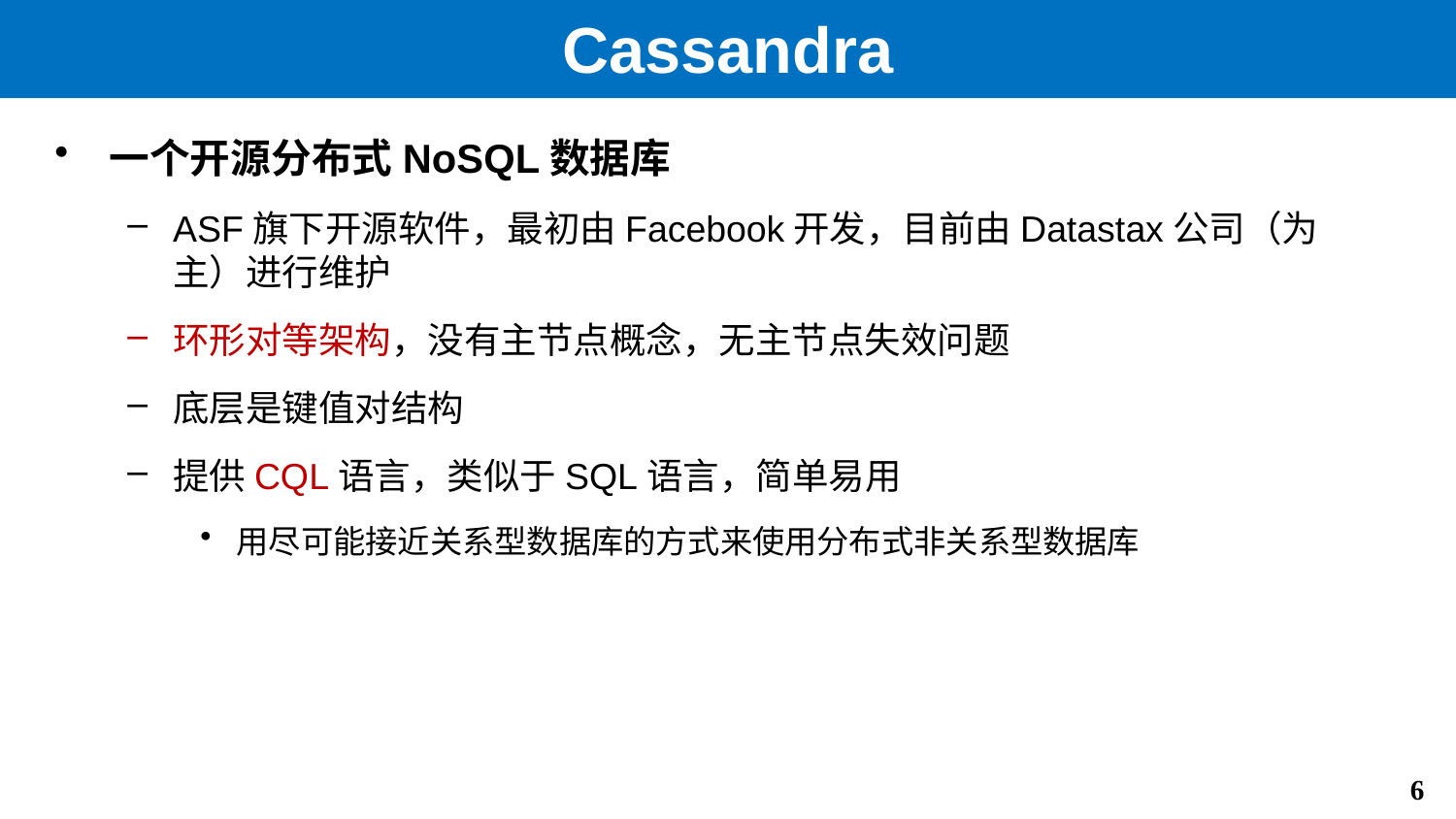

# Cassandra
一个开源分布式NoSQL数据库
ASF旗下开源软件，最初由Facebook开发，目前由Datastax公司（为主）进行维护
环形对等架构，没有主节点概念，无主节点失效问题
底层是键值对结构
提供CQL语言，类似于SQL语言，简单易用
用尽可能接近关系型数据库的方式来使用分布式非关系型数据库